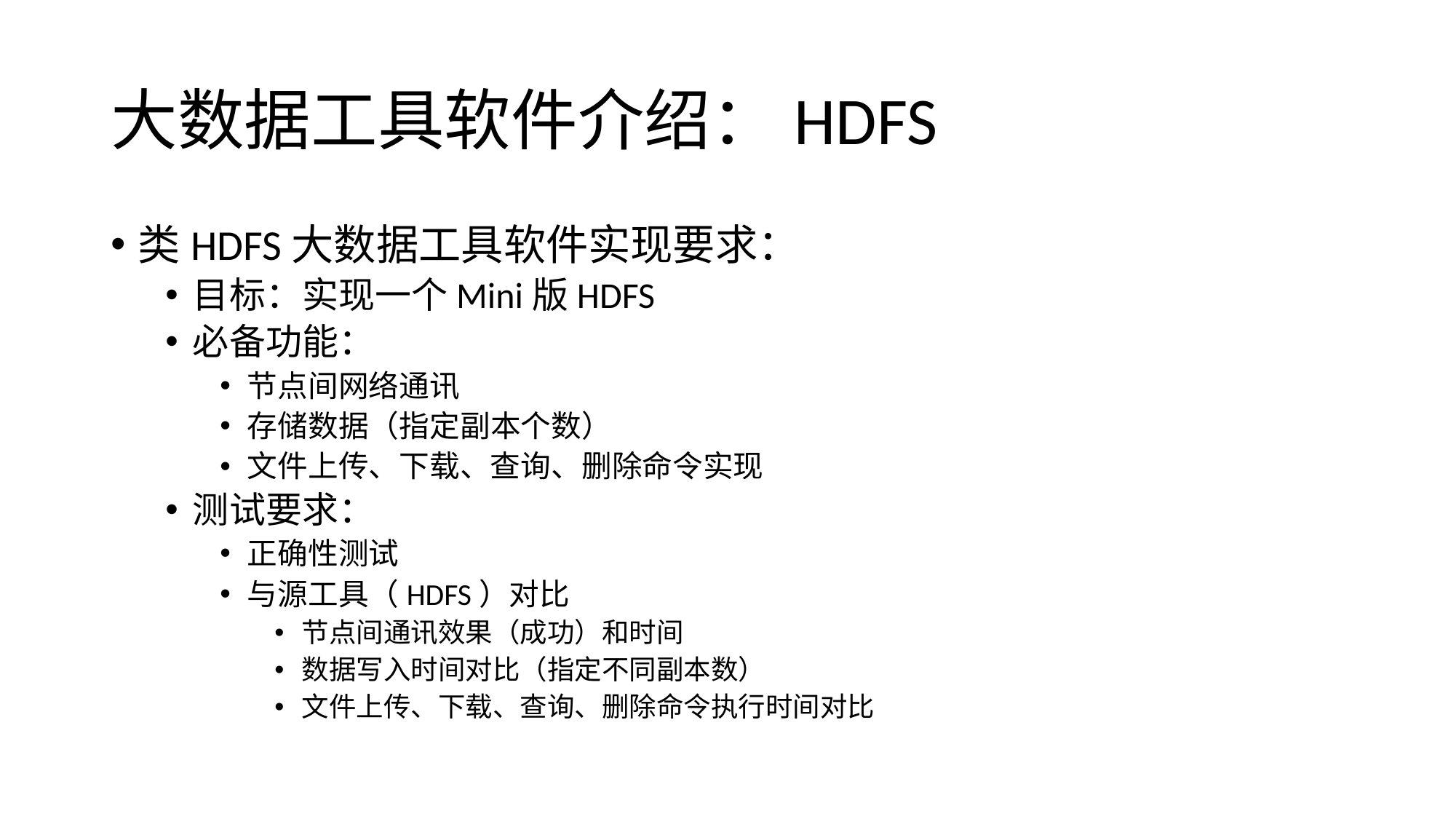

# 大数据工具软件介绍：HDFS
类HDFS大数据工具软件实现要求：
目标：实现一个Mini版HDFS
必备功能：
节点间网络通讯
存储数据（指定副本个数）
文件上传、下载、查询、删除命令实现
测试要求：
正确性测试
与源工具（HDFS）对比
节点间通讯效果（成功）和时间
数据写入时间对比（指定不同副本数）
文件上传、下载、查询、删除命令执行时间对比